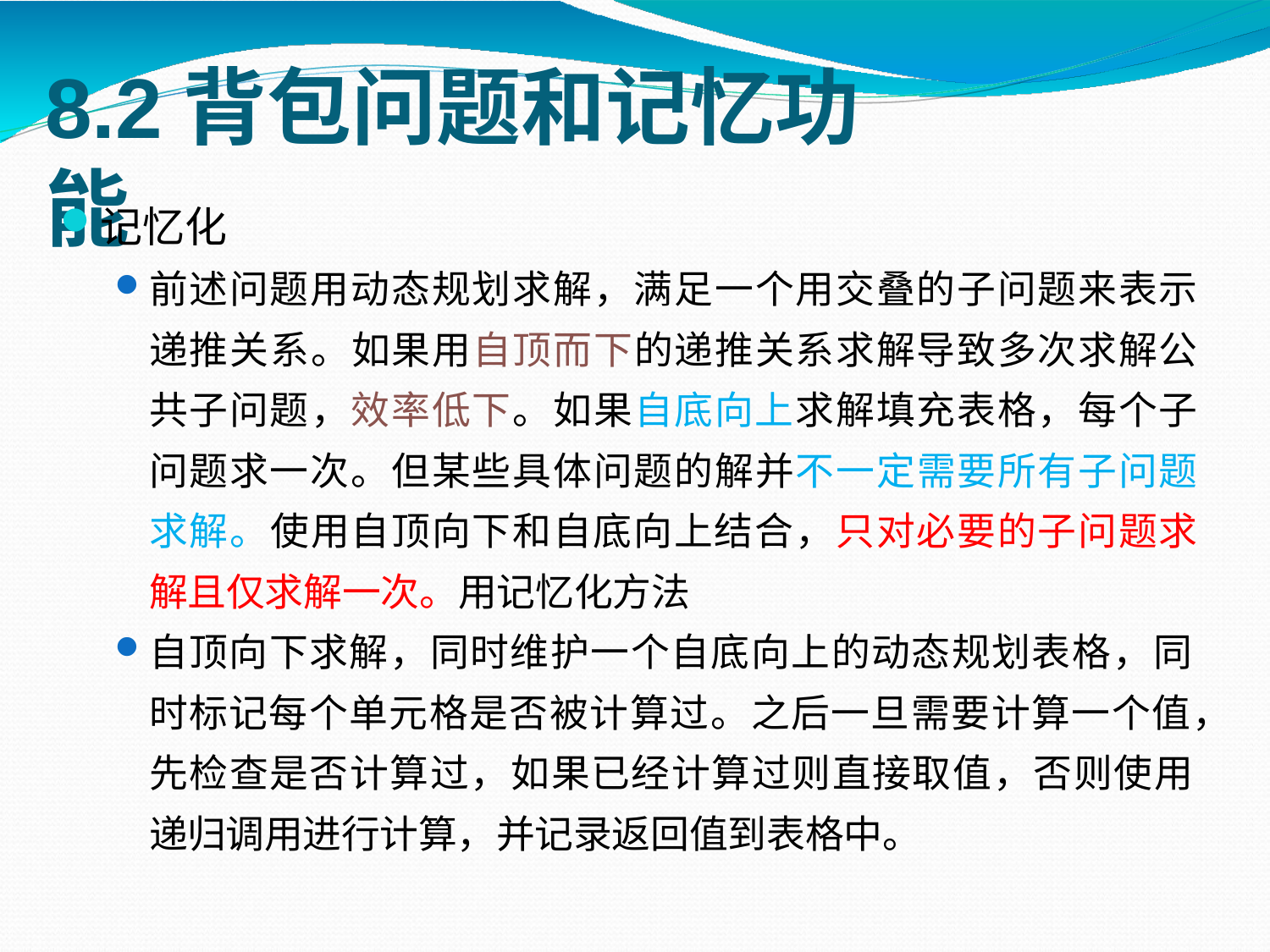

# 8.2背包问题和记忆功能
记忆化
前述问题用动态规划求解，满足一个用交叠的子问题来表示 递推关系。如果用自顶而下的递推关系求解导致多次求解公 共子问题，效率低下。如果自底向上求解填充表格，每个子 问题求一次。但某些具体问题的解并不一定需要所有子问题 求解。使用自顶向下和自底向上结合，只对必要的子问题求 解且仅求解一次。用记忆化方法
自顶向下求解，同时维护一个自底向上的动态规划表格，同 时标记每个单元格是否被计算过。之后一旦需要计算一个值， 先检查是否计算过，如果已经计算过则直接取值，否则使用 递归调用进行计算，并记录返回值到表格中。